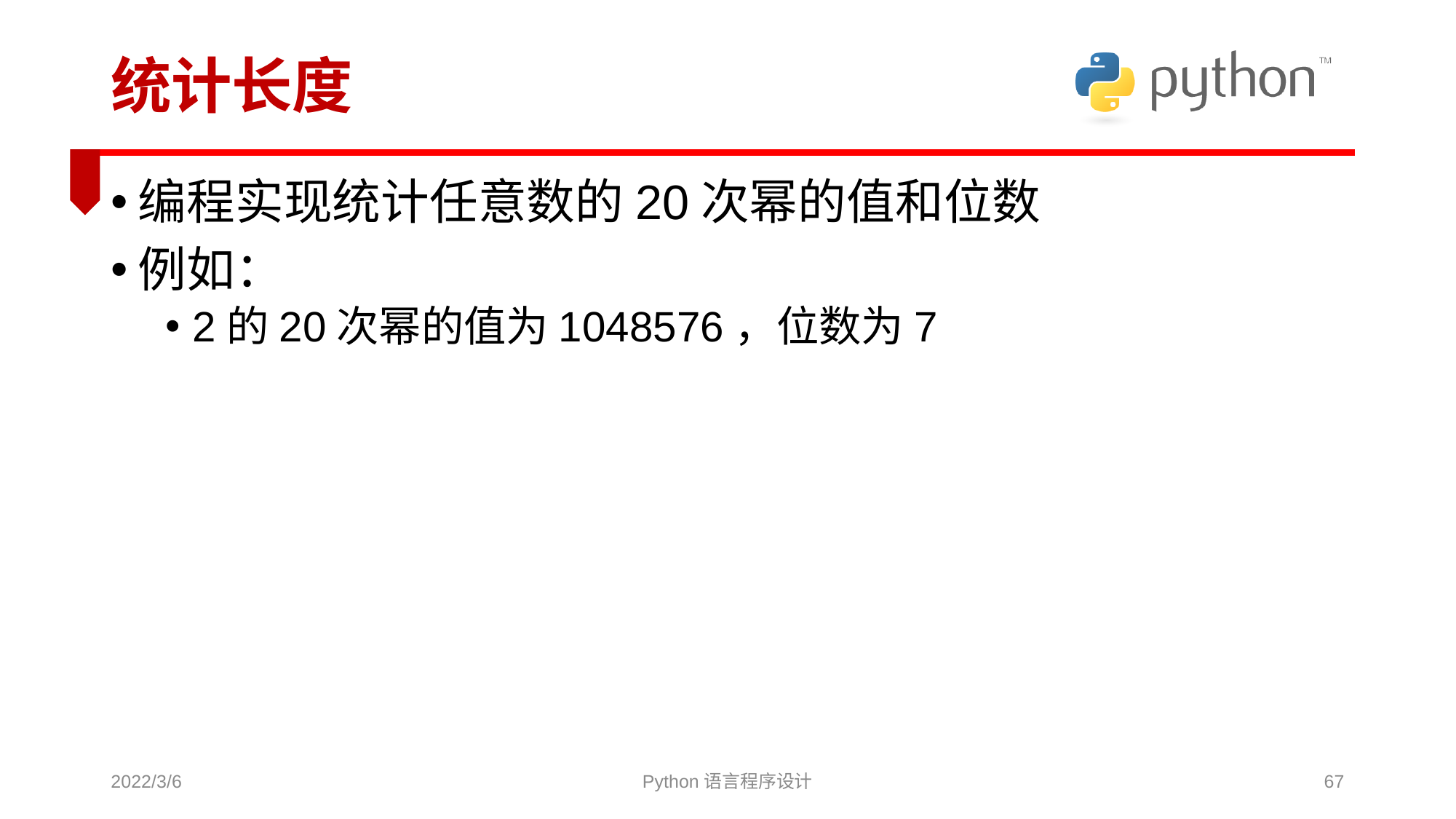

# 统计长度
编程实现统计任意数的20次幂的值和位数
例如：
2的20次幂的值为1048576，位数为7
2022/3/6
Python语言程序设计
67